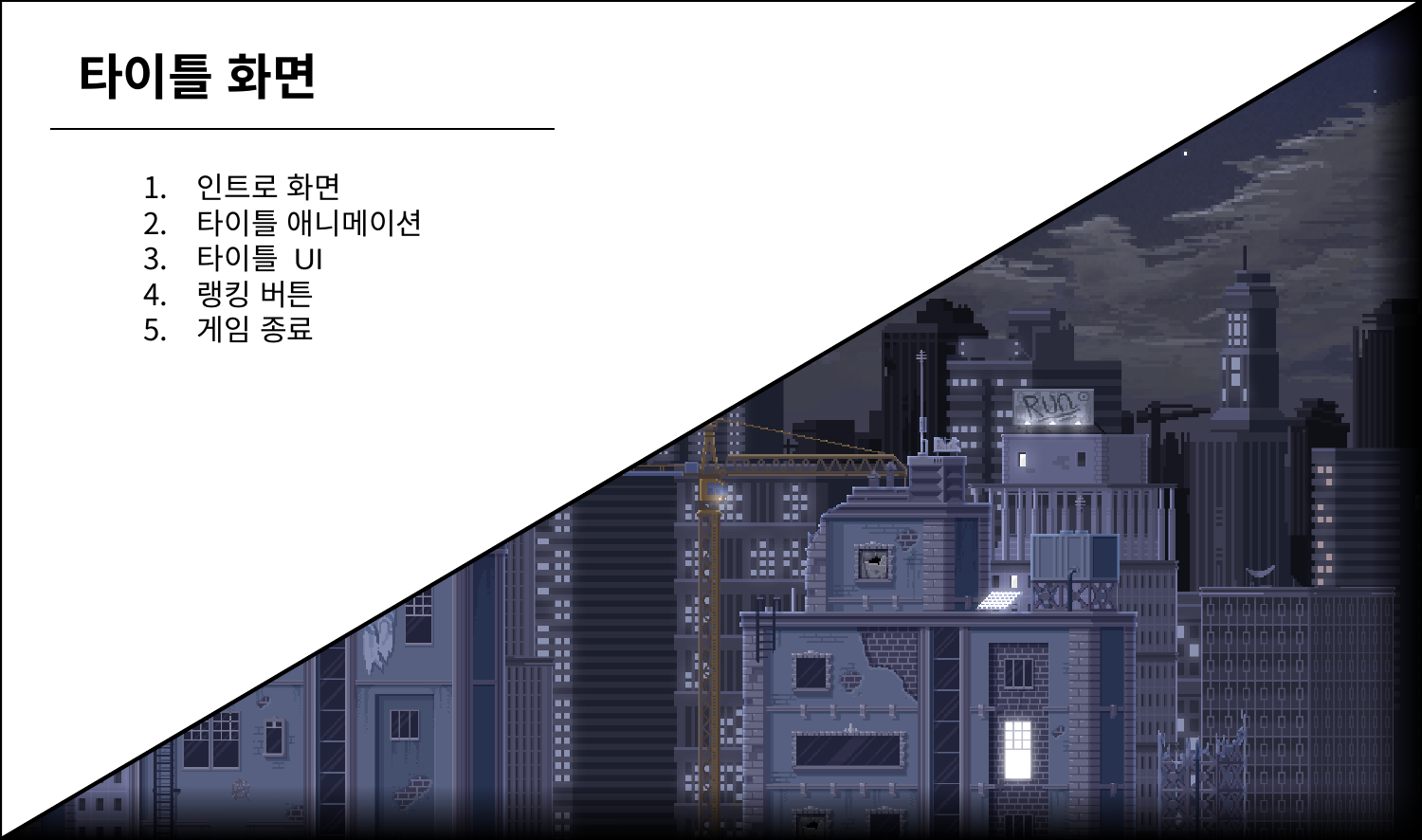

타이틀 화면
인트로 화면
타이틀 애니메이션
타이틀 UI
랭킹 버튼
게임 종료